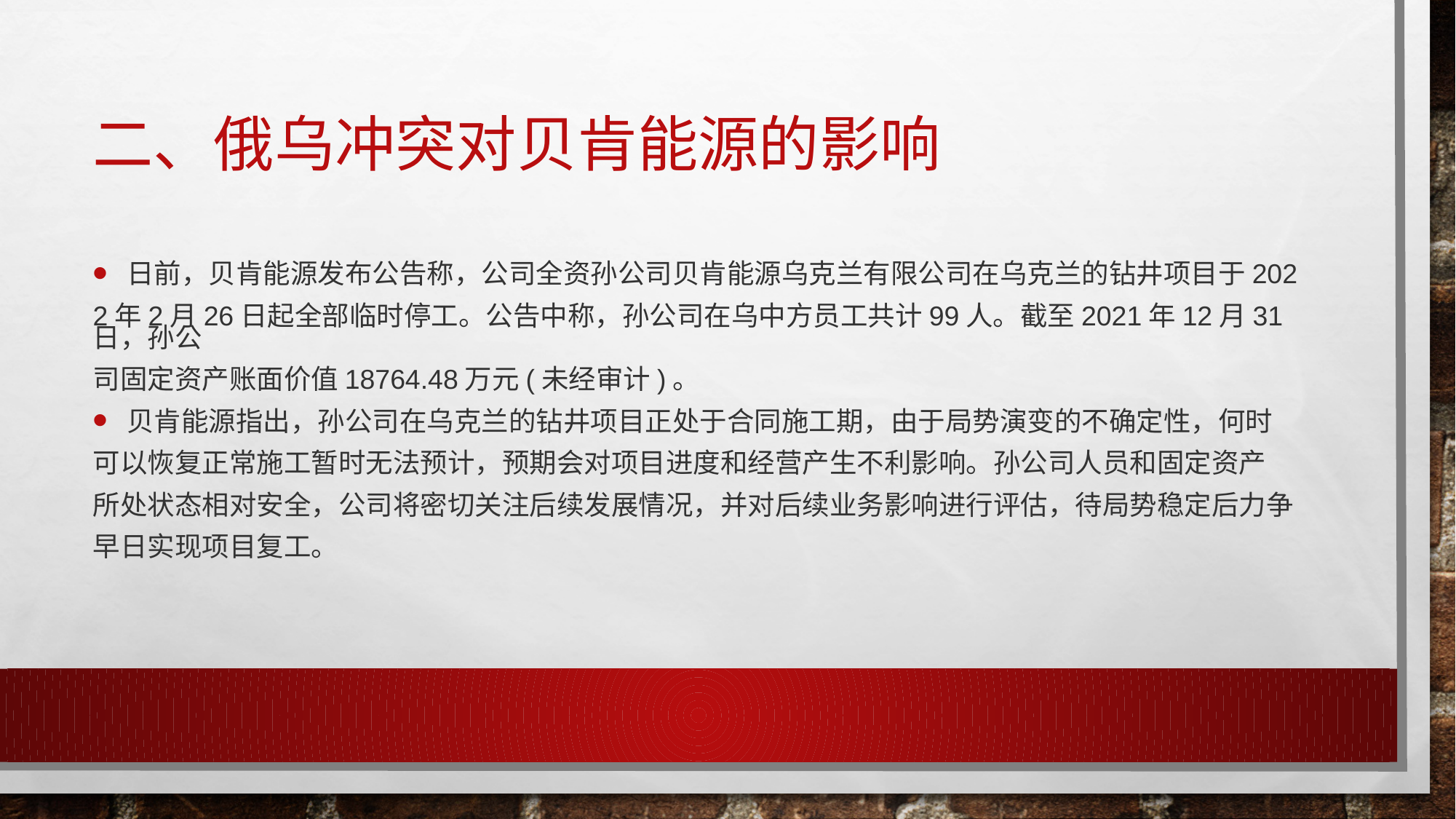

# 二、俄乌冲突对贝肯能源的影响
  日前，贝肯能源发布公告称，公司全资孙公司贝肯能源乌克兰有限公司在乌克兰的钻井项目于202
2年2月26日起全部临时停工。公告中称，孙公司在乌中方员工共计99人。截至2021年12月31日，孙公
司固定资产账面价值18764.48万元(未经审计)。
  贝肯能源指出，孙公司在乌克兰的钻井项目正处于合同施工期，由于局势演变的不确定性，何时
可以恢复正常施工暂时无法预计，预期会对项目进度和经营产生不利影响。孙公司人员和固定资产
所处状态相对安全，公司将密切关注后续发展情况，并对后续业务影响进行评估，待局势稳定后力争
早日实现项目复工。